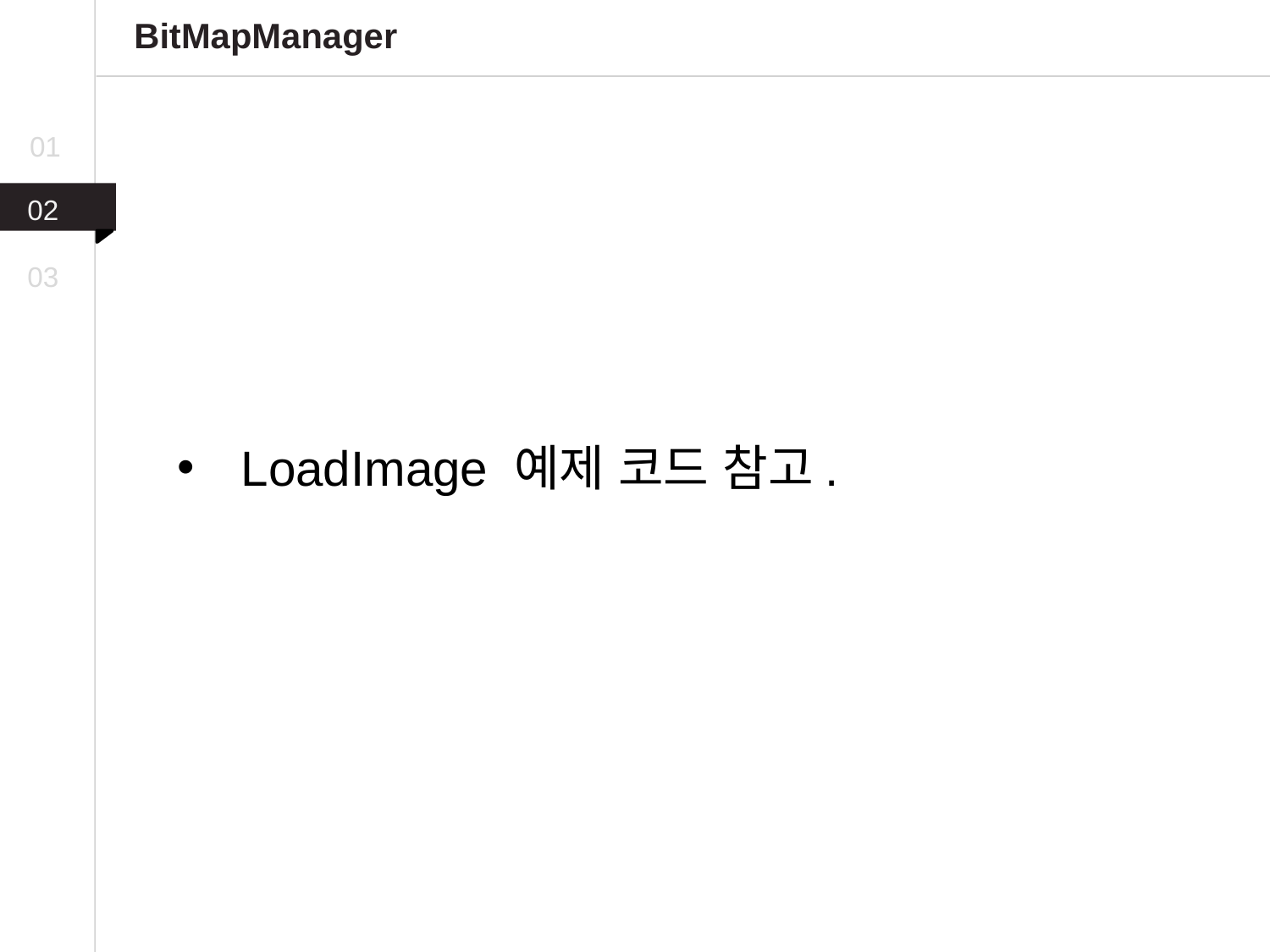

BitMapManager
01

02

03
LoadImage 예제 코드 참고.